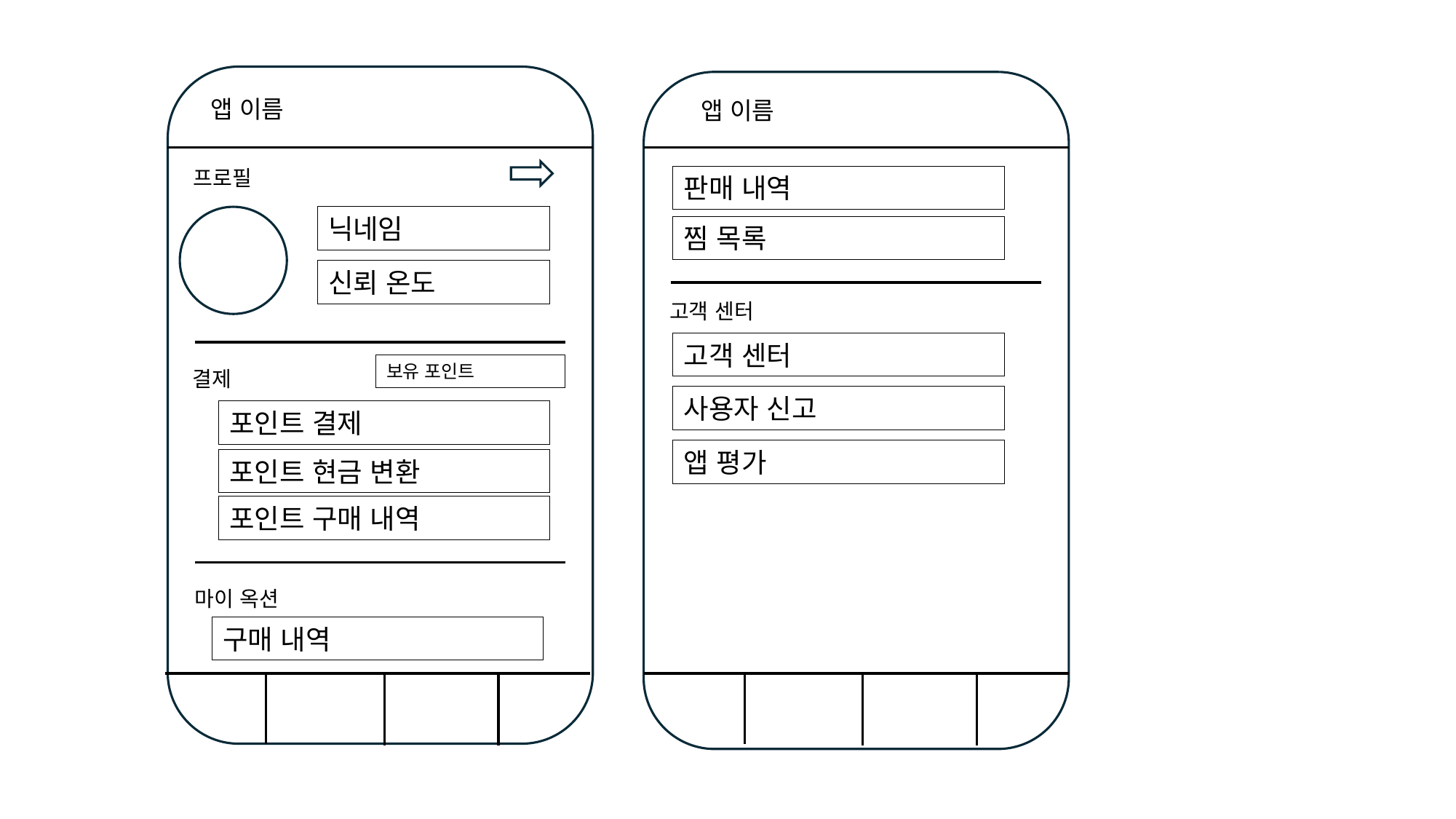

앱 이름
앱 이름
프로필

판매 내역
닉네임

찜 목록
신뢰 온도
고객 센터
고객 센터

보유 포인트
결제
사용자 신고
포인트 결제
앱 평가
포인트 현금 변환
포인트 구매 내역
마이 옥션
구매 내역